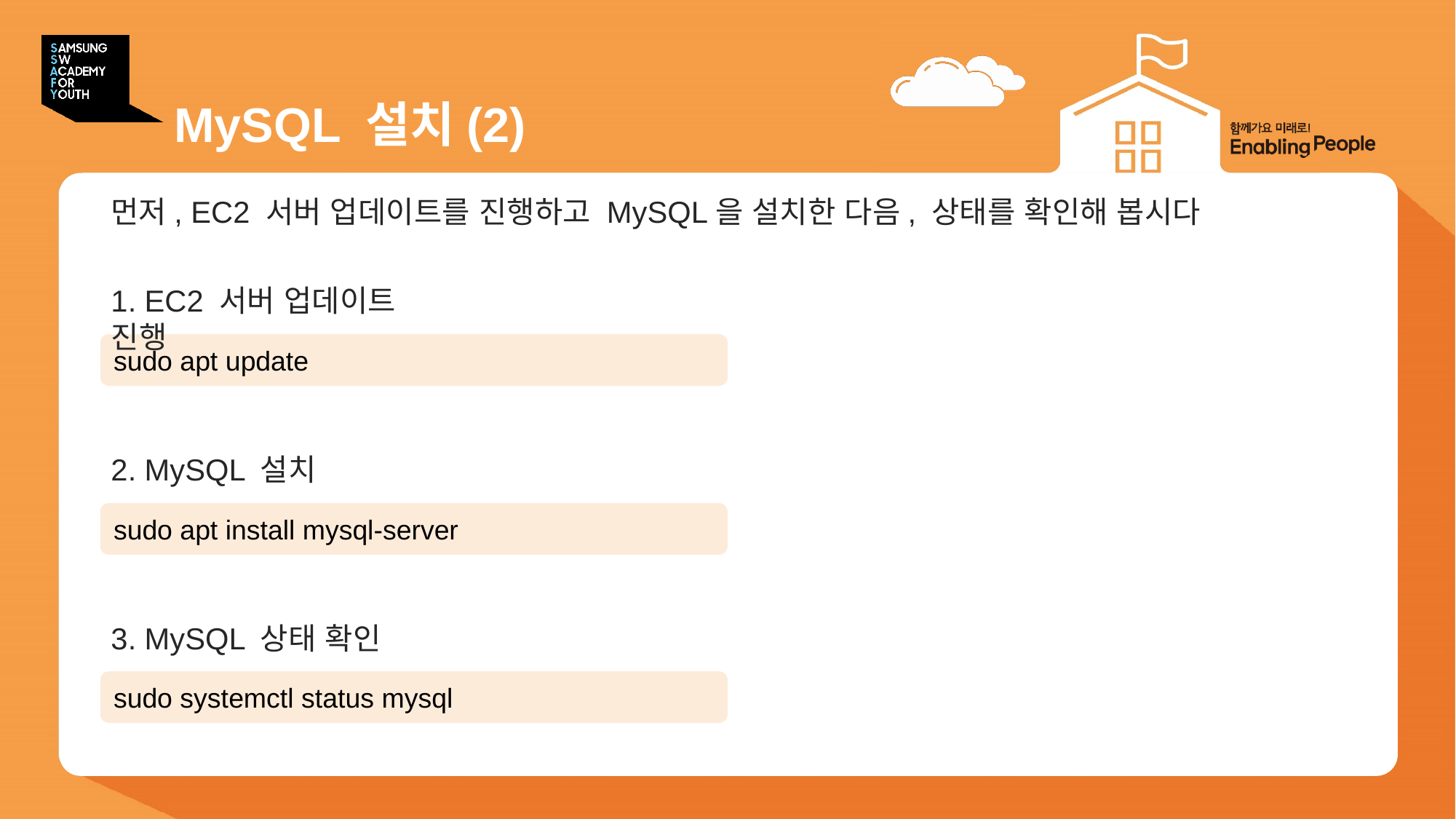

# MySQL 설치(2)
먼저, EC2 서버 업데이트를 진행하고 MySQL을 설치한 다음, 상태를 확인해 봅시다
1. EC2 서버 업데이트 진행
sudo apt update
2. MySQL 설치
sudo apt install mysql-server
3. MySQL 상태 확인
sudo systemctl status mysql